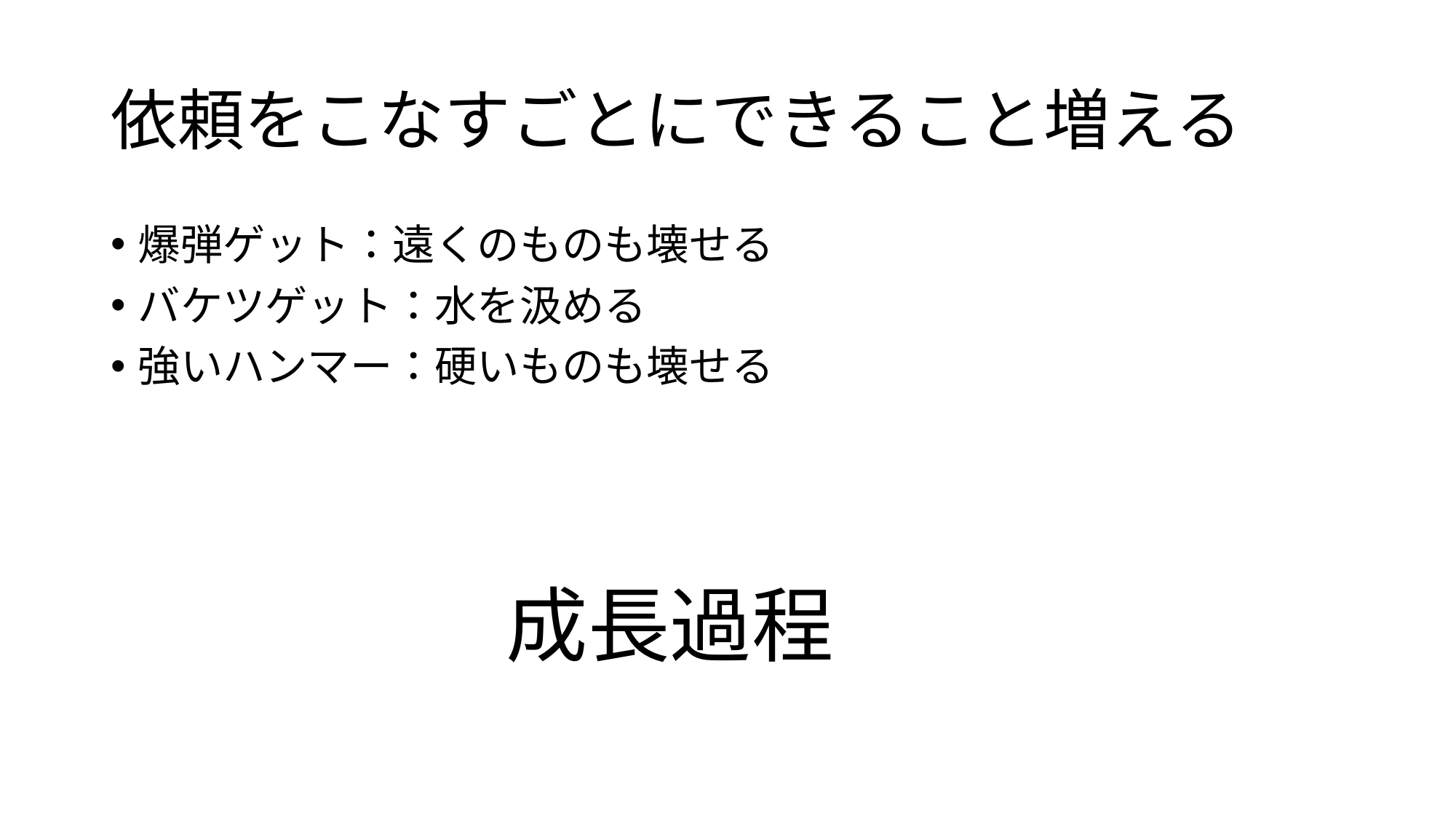

# 依頼をこなすごとにできること増える
爆弾ゲット：遠くのものも壊せる
バケツゲット：水を汲める
強いハンマー：硬いものも壊せる

成長過程